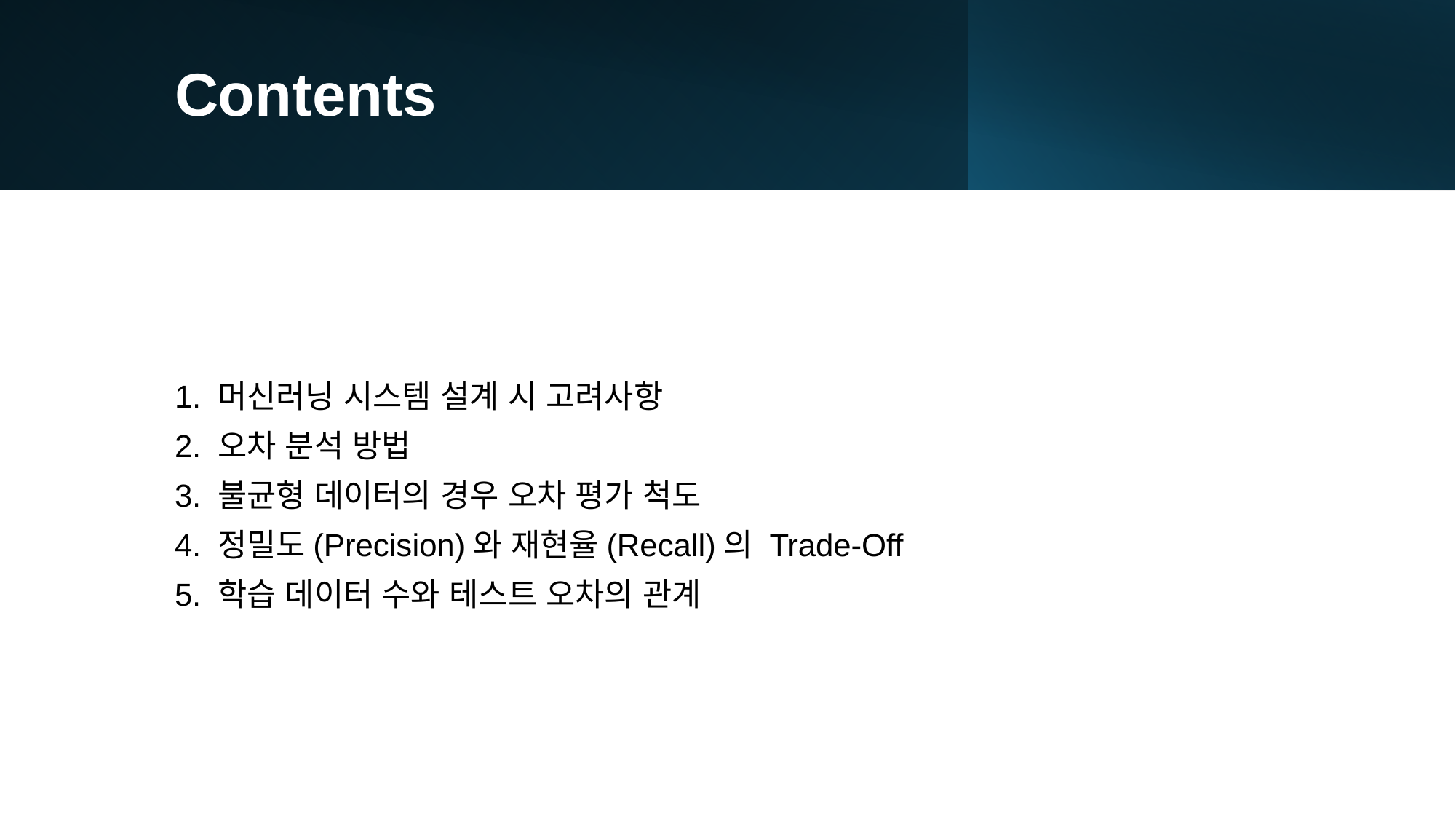

# Contents
1. 머신러닝 시스템 설계 시 고려사항
2. 오차 분석 방법
3. 불균형 데이터의 경우 오차 평가 척도
4. 정밀도(Precision)와 재현율(Recall)의 Trade-Off
5. 학습 데이터 수와 테스트 오차의 관계